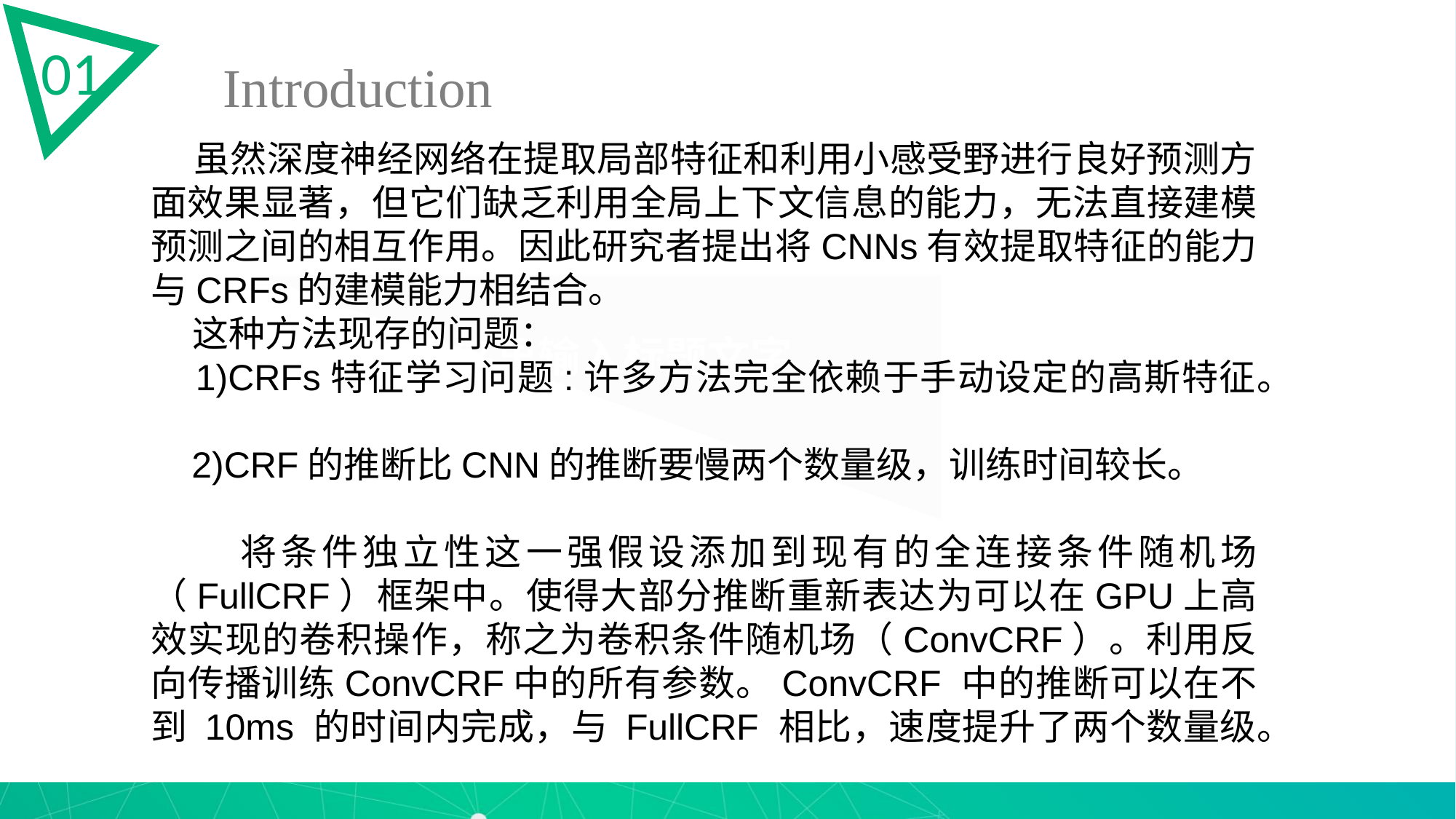

01
 Introduction
    虽然深度神经网络在提取局部特征和利用小感受野进行良好预测方面效果显著，但它们缺乏利用全局上下文信息的能力，无法直接建模预测之间的相互作用。因此研究者提出将CNNs有效提取特征的能力与CRFs的建模能力相结合。
    这种方法现存的问题：
    1)CRFs特征学习问题:许多方法完全依赖于手动设定的高斯特征。
    2)CRF的推断比CNN的推断要慢两个数量级，训练时间较长。

      将条件独立性这一强假设添加到现有的全连接条件随机场（FullCRF）框架中。使得大部分推断重新表达为可以在GPU上高效实现的卷积操作，称之为卷积条件随机场（ConvCRF）。利用反向传播训练ConvCRF中的所有参数。ConvCRF 中的推断可以在不到 10ms 的时间内完成，与 FullCRF 相比，速度提升了两个数量级。

这里输入标题文字